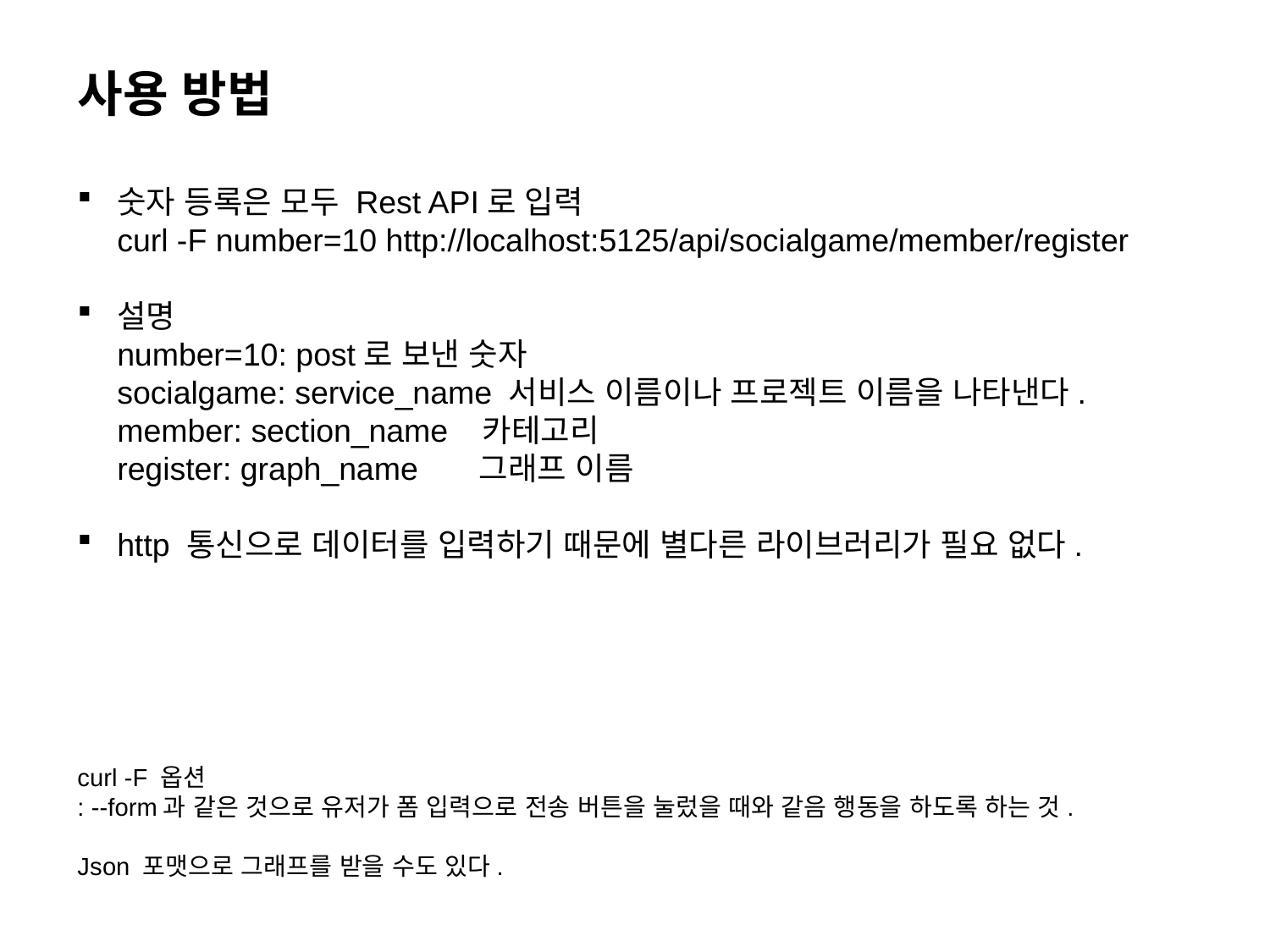

사용 방법
숫자 등록은 모두 Rest API로 입력
curl -F number=10 http://localhost:5125/api/socialgame/member/register
설명
number=10: post로 보낸 숫자
socialgame: service_name 서비스 이름이나 프로젝트 이름을 나타낸다.
member: section_name   카테고리
register: graph_name      그래프 이름
http 통신으로 데이터를 입력하기 때문에 별다른 라이브러리가 필요 없다.
curl -F 옵션
: --form과 같은 것으로 유저가 폼 입력으로 전송 버튼을 눌렀을 때와 같음 행동을 하도록 하는 것.
Json 포맷으로 그래프를 받을 수도 있다.